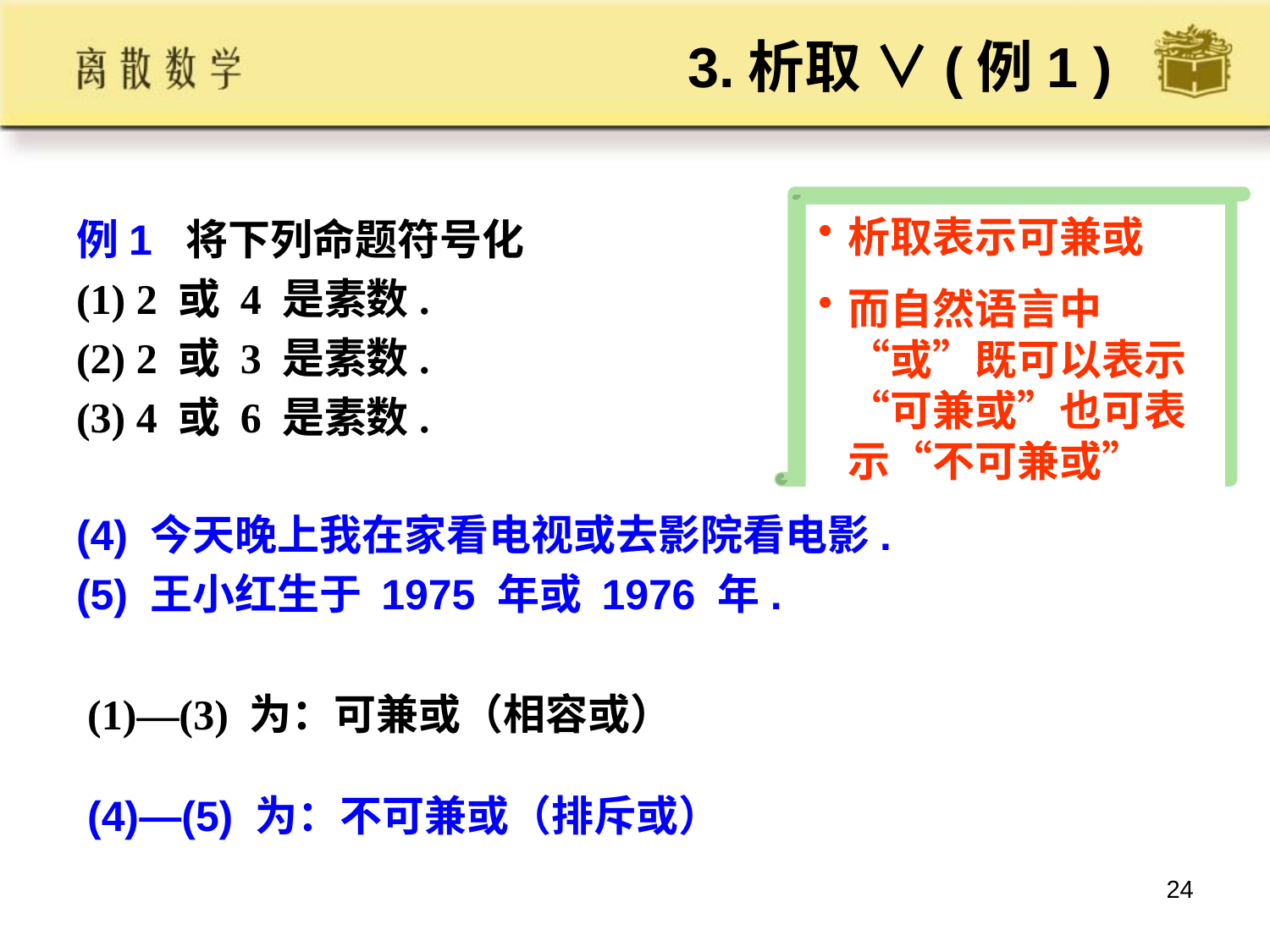

# 3.析取 ∨(例1 )

析取表示可兼或
而自然语言中“或”既可以表示“可兼或”也可表示“不可兼或”
例1  将下列命题符号化
(1) 2 或 4 是素数.
(2) 2 或 3 是素数.
(3) 4 或 6 是素数.

(4) 今天晚上我在家看电视或去影院看电影.
(5) 王小红生于 1975 年或 1976 年.
(1)—(3) 为：可兼或（相容或）

(4)—(5) 为：不可兼或（排斥或）

24